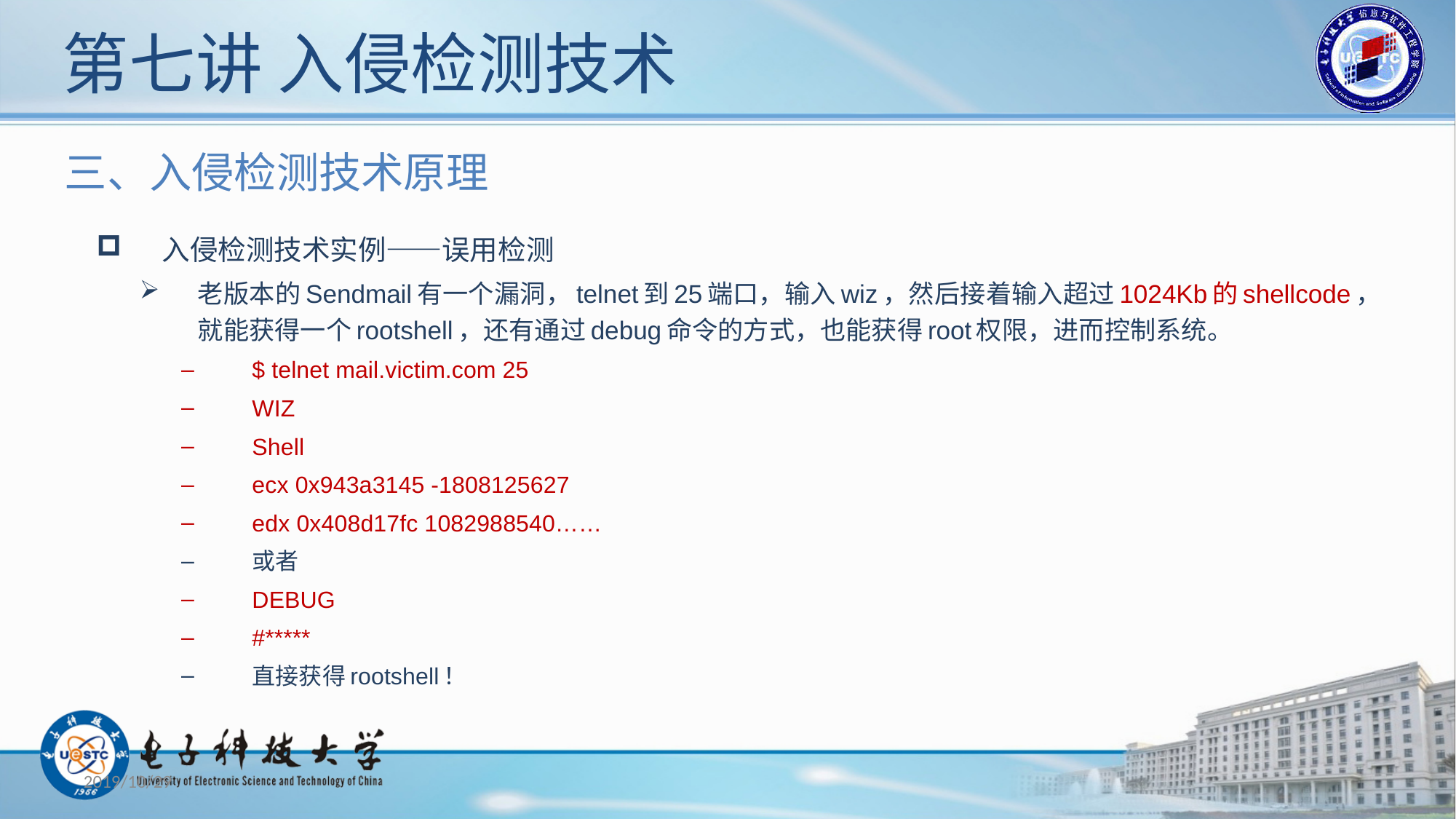

# 第七讲 入侵检测技术
三、入侵检测技术原理
 入侵检测技术实例——误用检测
老版本的Sendmail有一个漏洞，telnet到25端口，输入wiz，然后接着输入超过1024Kb的shellcode，就能获得一个rootshell，还有通过debug命令的方式，也能获得root权限，进而控制系统。
$ telnet mail.victim.com 25
WIZ
Shell
ecx 0x943a3145 -1808125627
edx 0x408d17fc 1082988540……
或者
DEBUG
#*****
直接获得rootshell！

2019/10/29